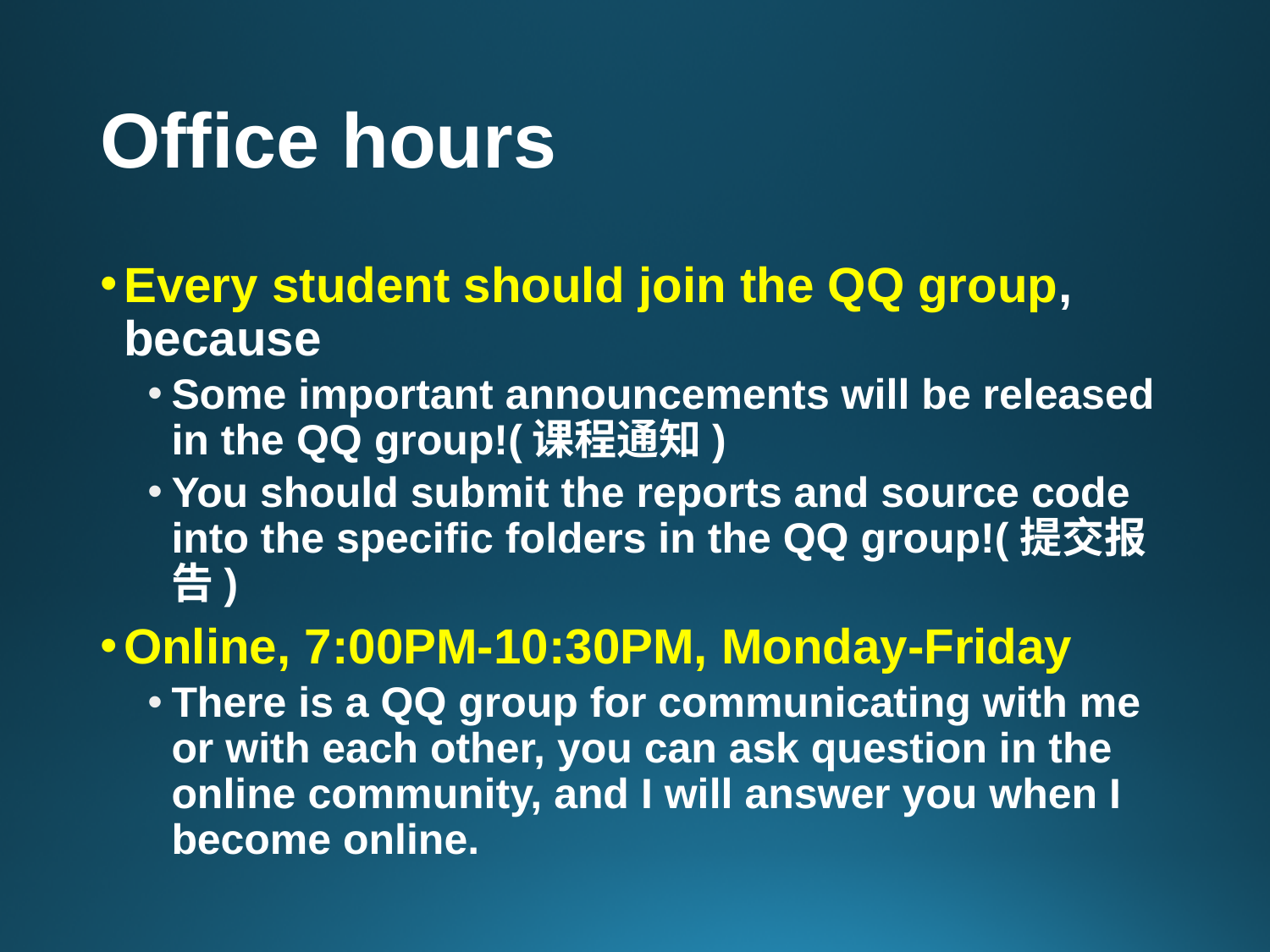

# Office hours
Every student should join the QQ group, because
Some important announcements will be released in the QQ group!(课程通知)
You should submit the reports and source code into the specific folders in the QQ group!(提交报告)
Online, 7:00PM-10:30PM, Monday-Friday
There is a QQ group for communicating with me or with each other, you can ask question in the online community, and I will answer you when I become online.